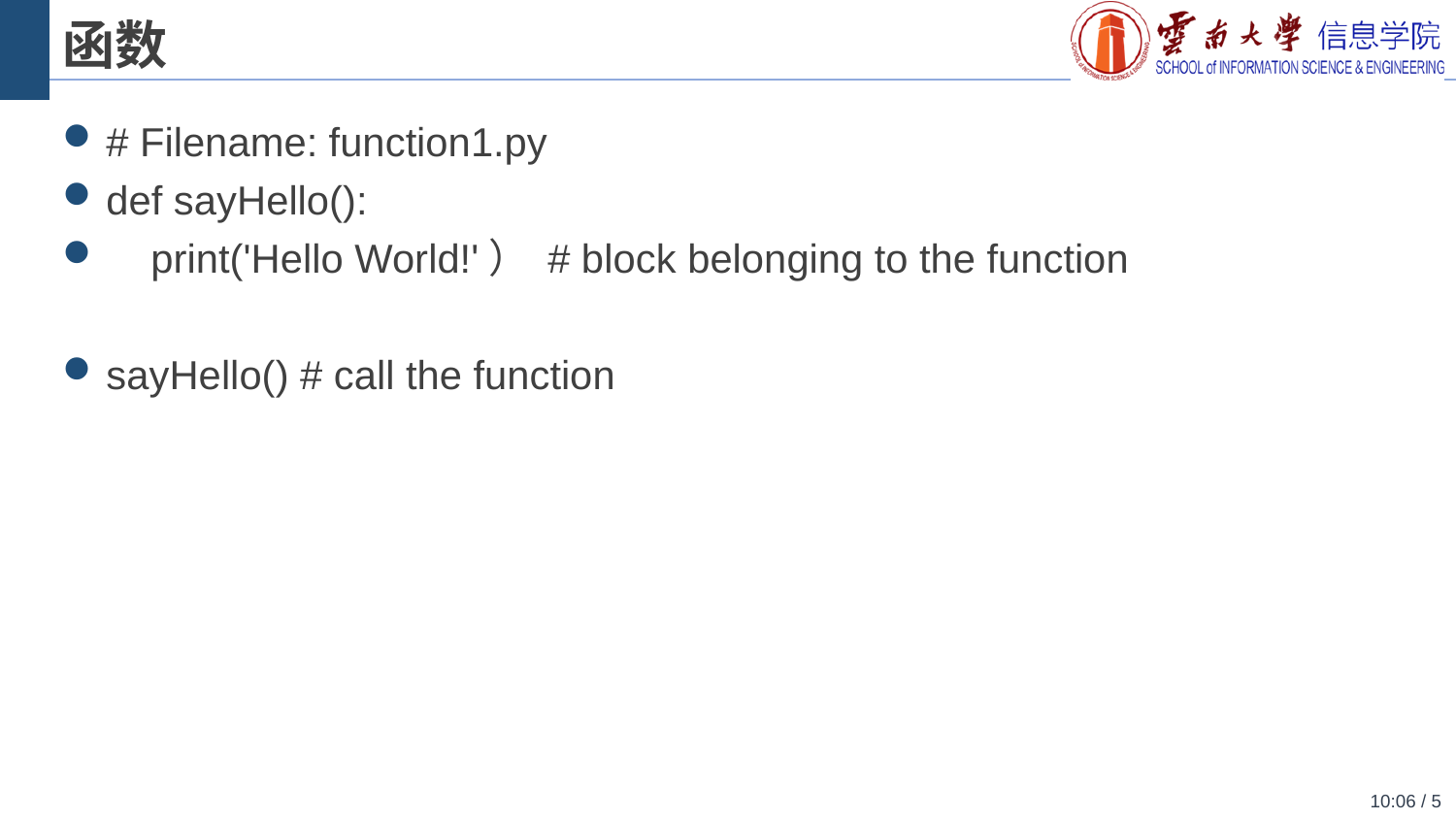

# 函数
# Filename: function1.py
def sayHello():
    print('Hello World!'） # block belonging to the function

sayHello() # call the function